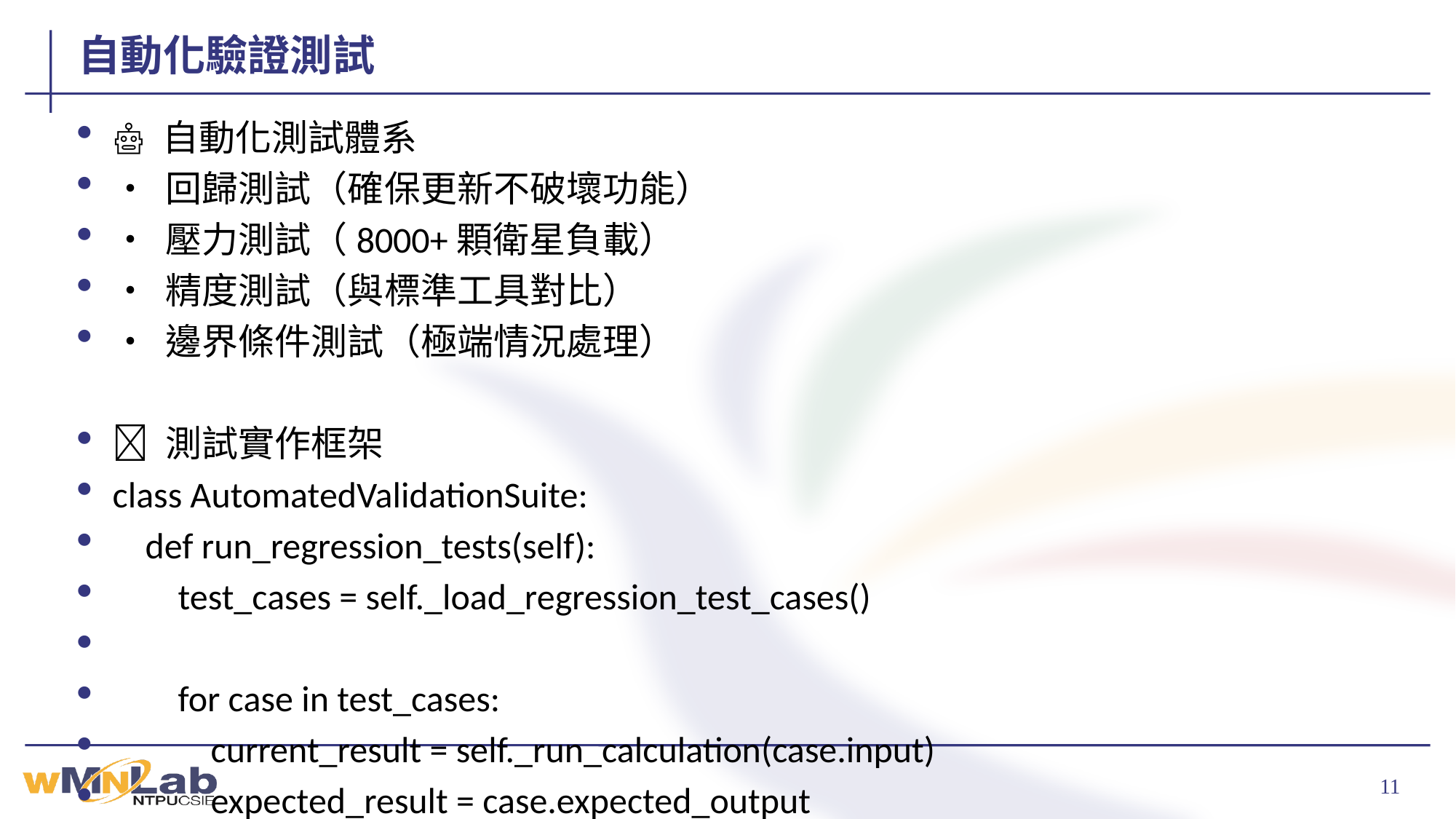

# 自動化驗證測試
🤖 自動化測試體系
• 回歸測試（確保更新不破壞功能）
• 壓力測試（8000+顆衛星負載）
• 精度測試（與標準工具對比）
• 邊界條件測試（極端情況處理）

🧪 測試實作框架
class AutomatedValidationSuite:
    def run_regression_tests(self):
        test_cases = self._load_regression_test_cases()

        for case in test_cases:
            current_result = self._run_calculation(case.input)
            expected_result = case.expected_output

            if not self._results_match(current_result, expected_result):
                raise RegressionError(f"回歸測試失敗: {case.name}")

    def stress_test_performance(self):
        # 性能壓力測試
        large_tle_dataset = self._generate_large_dataset(10000)

        start_time = time.time()
        results = self.processor.process_all_satellites(large_tle_dataset)
        processing_time = time.time() - start_time

        assert processing_time < 30, f"處理時間過長: {processing_time:.1f}s"
        assert results.success_rate > 0.999, f"成功率過低: {results.success_rate}"